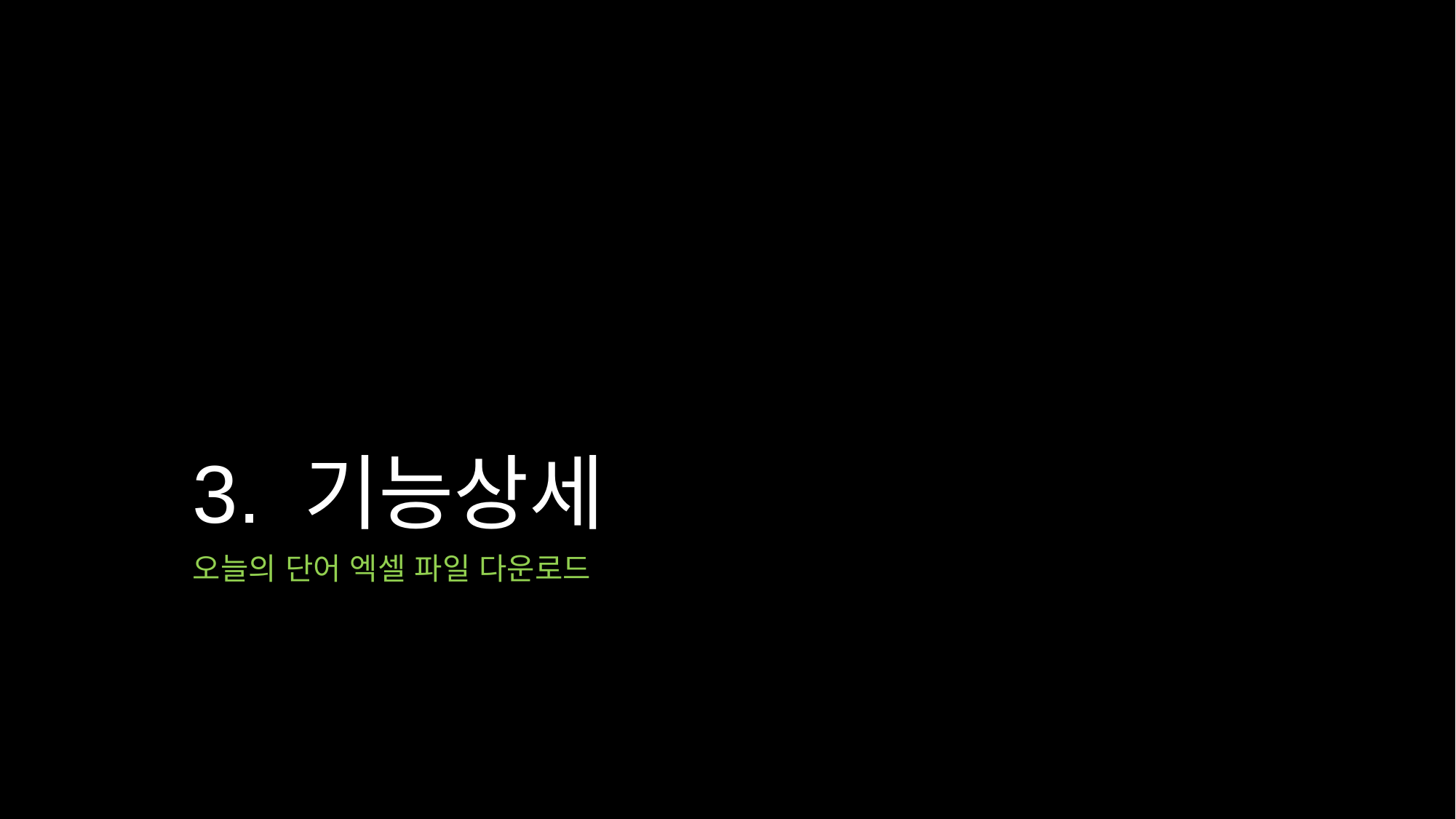

# 3. 기능상세
오늘의 단어 엑셀 파일 다운로드